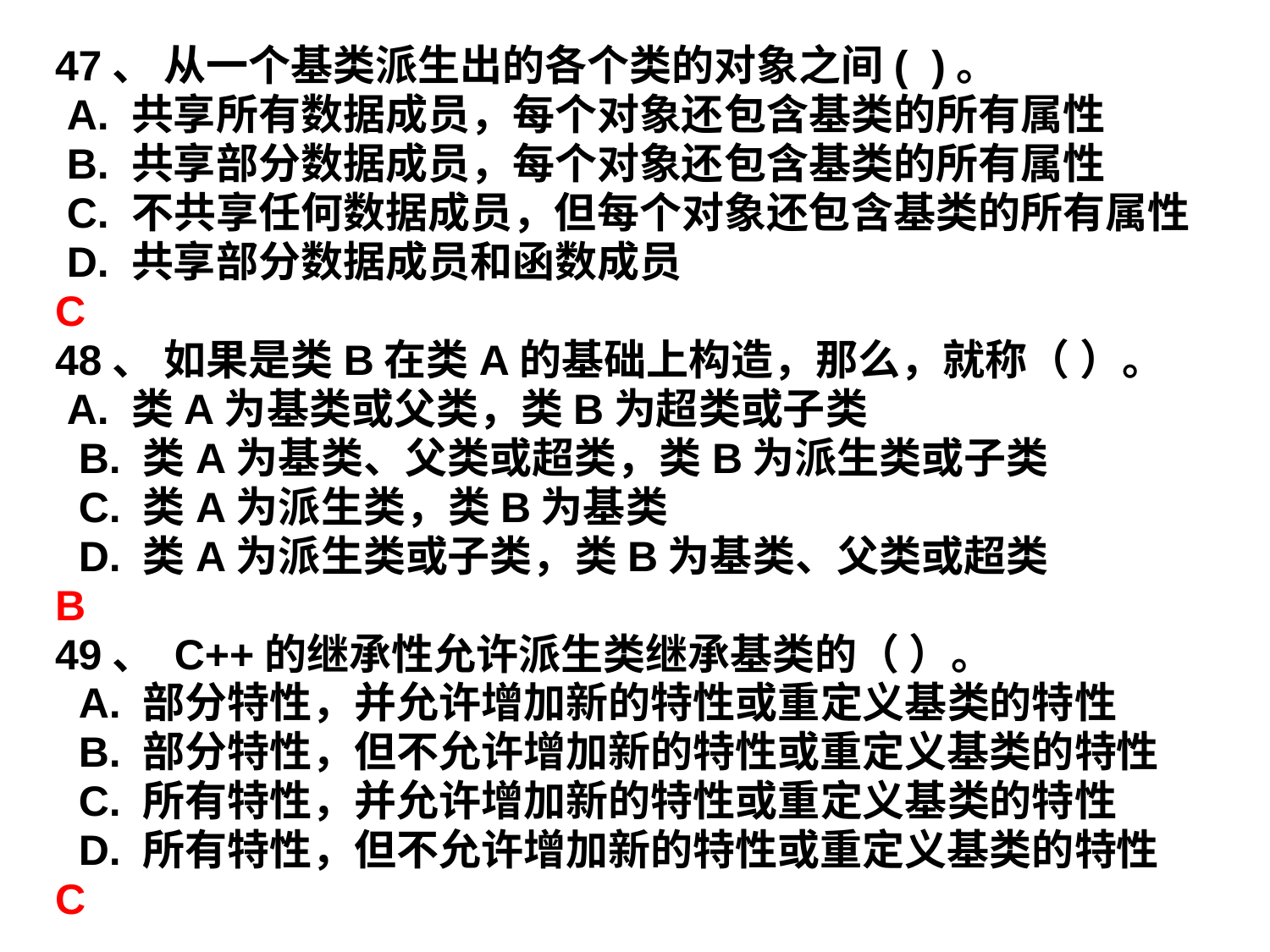

47、 从一个基类派生出的各个类的对象之间(  )。
 A. 共享所有数据成员，每个对象还包含基类的所有属性
 B. 共享部分数据成员，每个对象还包含基类的所有属性
 C. 不共享任何数据成员，但每个对象还包含基类的所有属性
 D. 共享部分数据成员和函数成员
C
48、 如果是类B在类A的基础上构造，那么，就称（ ）。
 A. 类A为基类或父类，类B为超类或子类
  B. 类A为基类、父类或超类，类B为派生类或子类
  C. 类A为派生类，类B为基类
  D. 类A为派生类或子类，类B为基类、父类或超类
B
49、 C++的继承性允许派生类继承基类的（ ）。
  A. 部分特性，并允许增加新的特性或重定义基类的特性
  B. 部分特性，但不允许增加新的特性或重定义基类的特性
  C. 所有特性，并允许增加新的特性或重定义基类的特性
  D. 所有特性，但不允许增加新的特性或重定义基类的特性
C